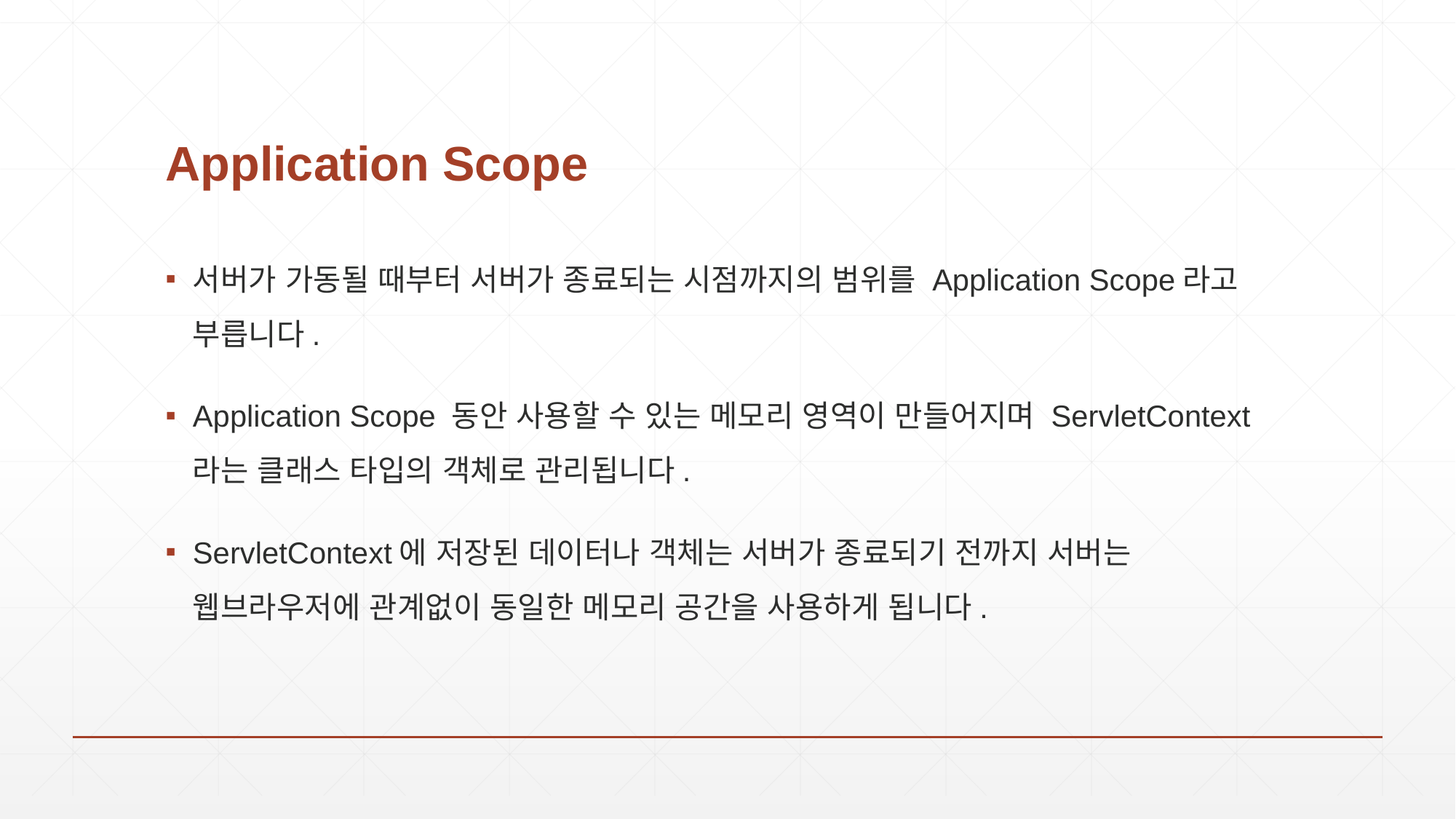

# Application Scope
서버가 가동될 때부터 서버가 종료되는 시점까지의 범위를 Application Scope라고 부릅니다.
Application Scope 동안 사용할 수 있는 메모리 영역이 만들어지며 ServletContext라는 클래스 타입의 객체로 관리됩니다.
ServletContext에 저장된 데이터나 객체는 서버가 종료되기 전까지 서버는 웹브라우저에 관계없이 동일한 메모리 공간을 사용하게 됩니다.